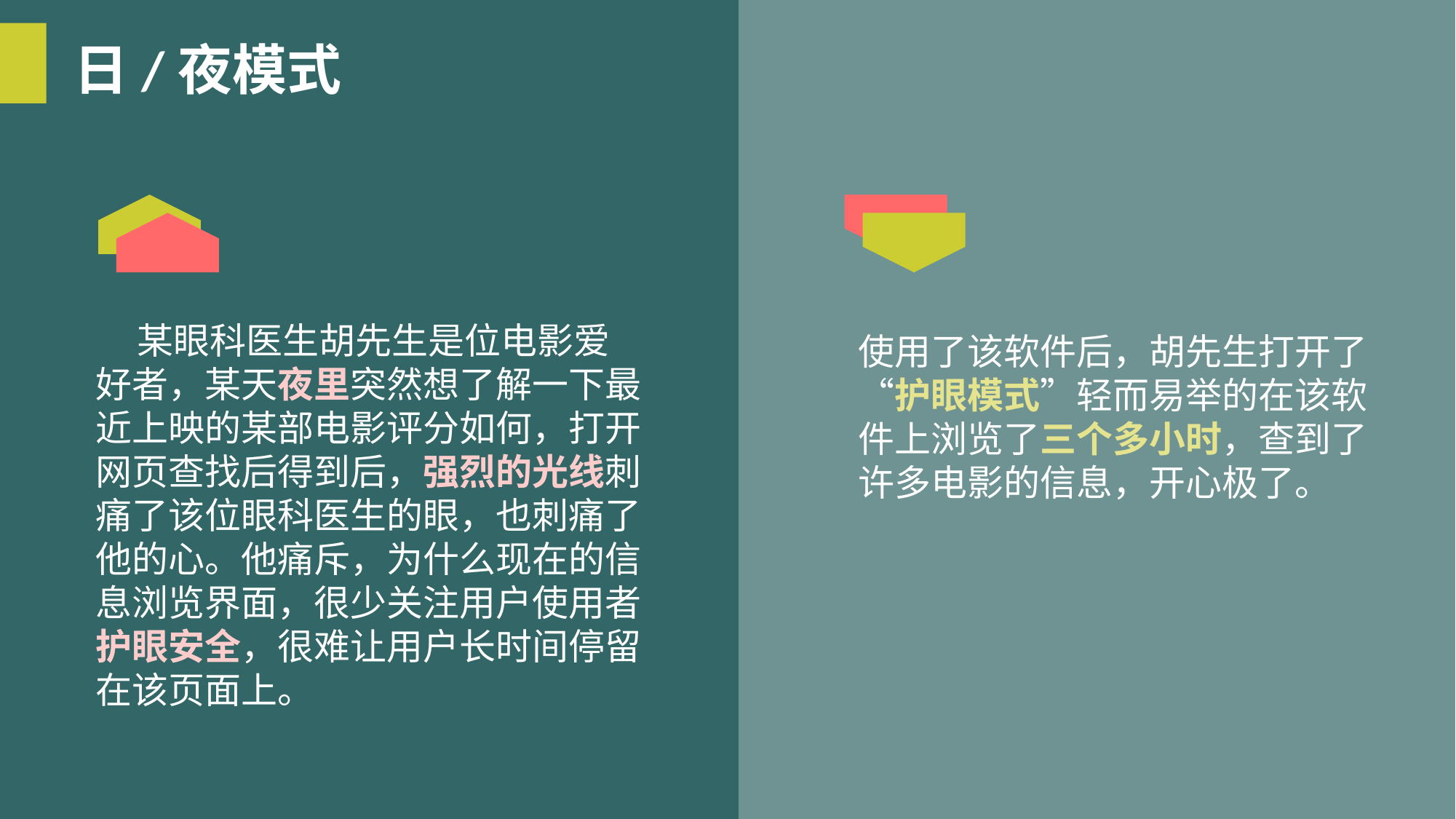

日/夜模式

使用了该软件后，胡先生打开了“护眼模式”轻而易举的在该软件上浏览了三个多小时，查到了许多电影的信息，开心极了。
    某眼科医生胡先生是位电影爱好者，某天夜里突然想了解一下最近上映的某部电影评分如何，打开网页查找后得到后，强烈的光线刺痛了该位眼科医生的眼，也刺痛了他的心。他痛斥，为什么现在的信息浏览界面，很少关注用户使用者护眼安全，很难让用户长时间停留在该页面上。